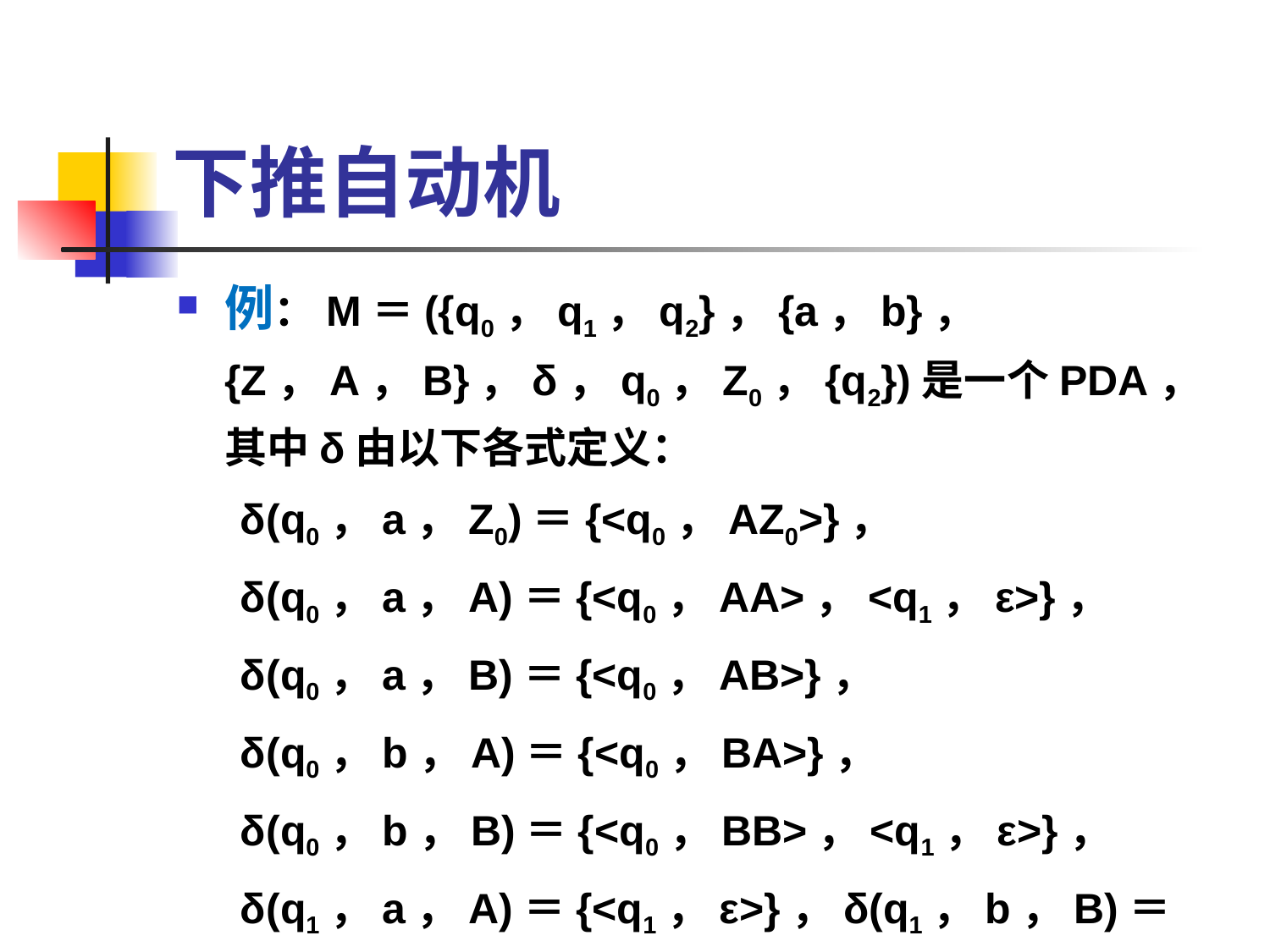

# 下推自动机
例：M＝({q0，q1，q2}，{a，b}，{Z，A，B}，δ，q0，Z0，{q2})是一个PDA，其中δ由以下各式定义：
δ(q0，a，Z0)＝{<q0，AZ0>}，
δ(q0，a，A)＝{<q0，AA>，<q1，ε>}，
δ(q0，a，B)＝{<q0，AB>}，
δ(q0，b，A)＝{<q0，BA>}，
δ(q0，b，B)＝{<q0，BB>，<q1，ε>}，
δ(q1，a，A)＝{<q1，ε>}，δ(q1，b，B)＝{<q1，ε>}，
δ(q1，ε，Z0)＝{<q2，ε>}